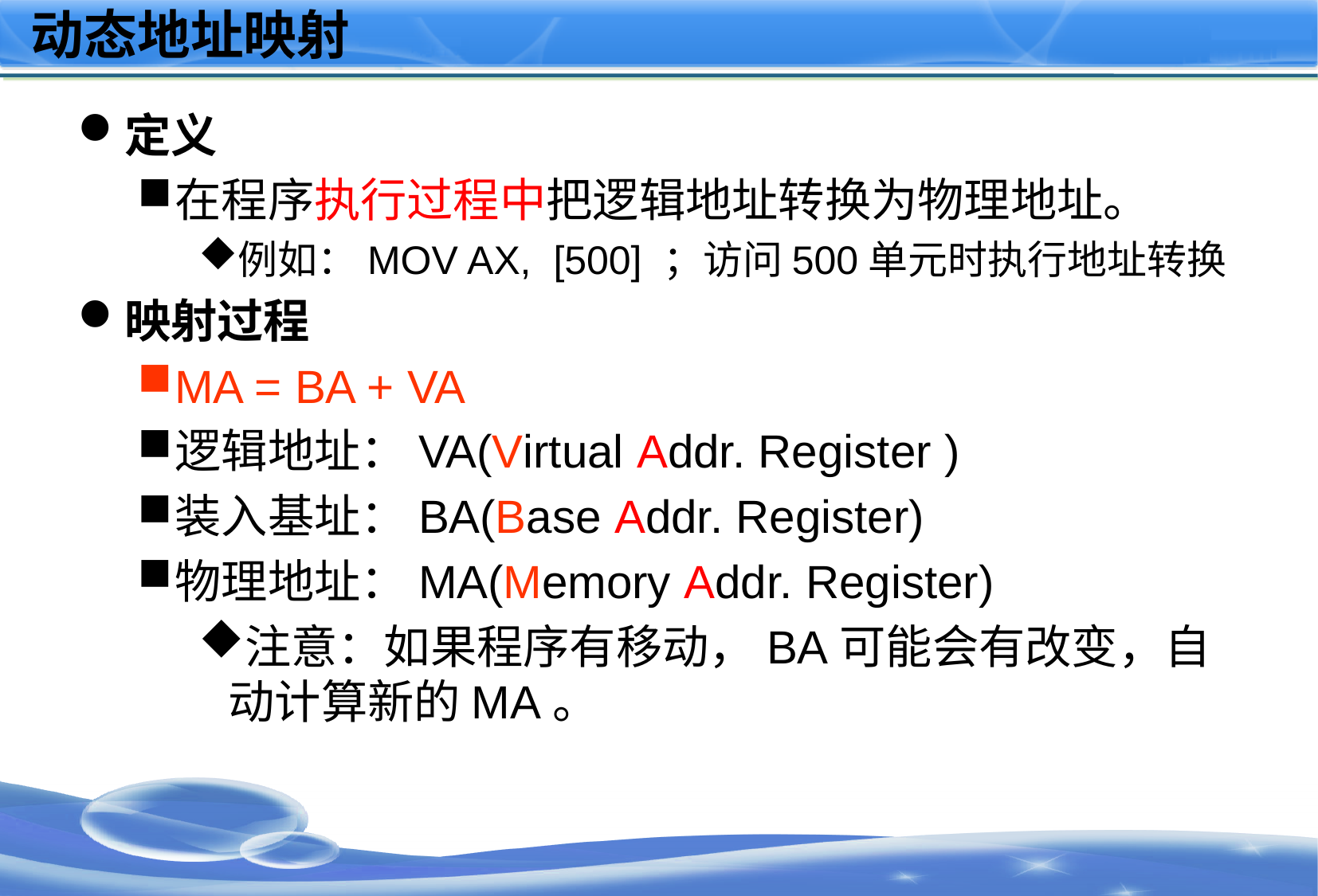

# 动态地址映射
定义
在程序执行过程中把逻辑地址转换为物理地址。
例如：MOV AX,  [500] ；访问500单元时执行地址转换
映射过程
MA = BA + VA
逻辑地址：VA(Virtual Addr. Register )
装入基址：BA(Base Addr. Register)
物理地址：MA(Memory Addr. Register)
注意：如果程序有移动，BA可能会有改变，自动计算新的MA。